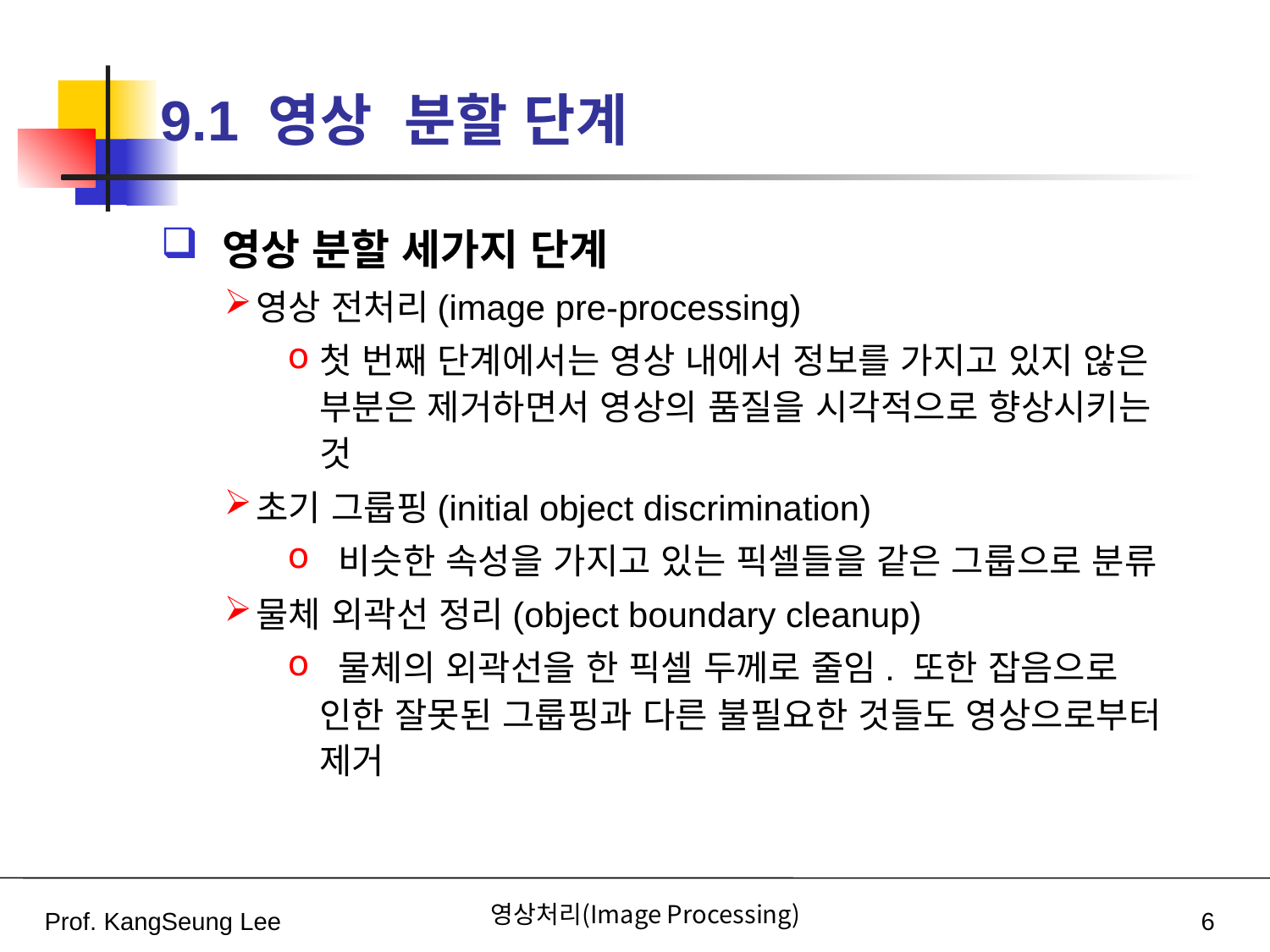

# 9.1 영상  분할 단계
 영상 분할 세가지 단계
영상 전처리(image pre-processing)
첫 번째 단계에서는 영상 내에서 정보를 가지고 있지 않은 부분은 제거하면서 영상의 품질을 시각적으로 향상시키는 것
초기 그룹핑(initial object discrimination)
 비슷한 속성을 가지고 있는 픽셀들을 같은 그룹으로 분류
물체 외곽선 정리(object boundary cleanup)
 물체의 외곽선을 한 픽셀 두께로 줄임. 또한 잡음으로 인한 잘못된 그룹핑과 다른 불필요한 것들도 영상으로부터 제거
Prof. KangSeung Lee
영상처리(Image Processing)
6